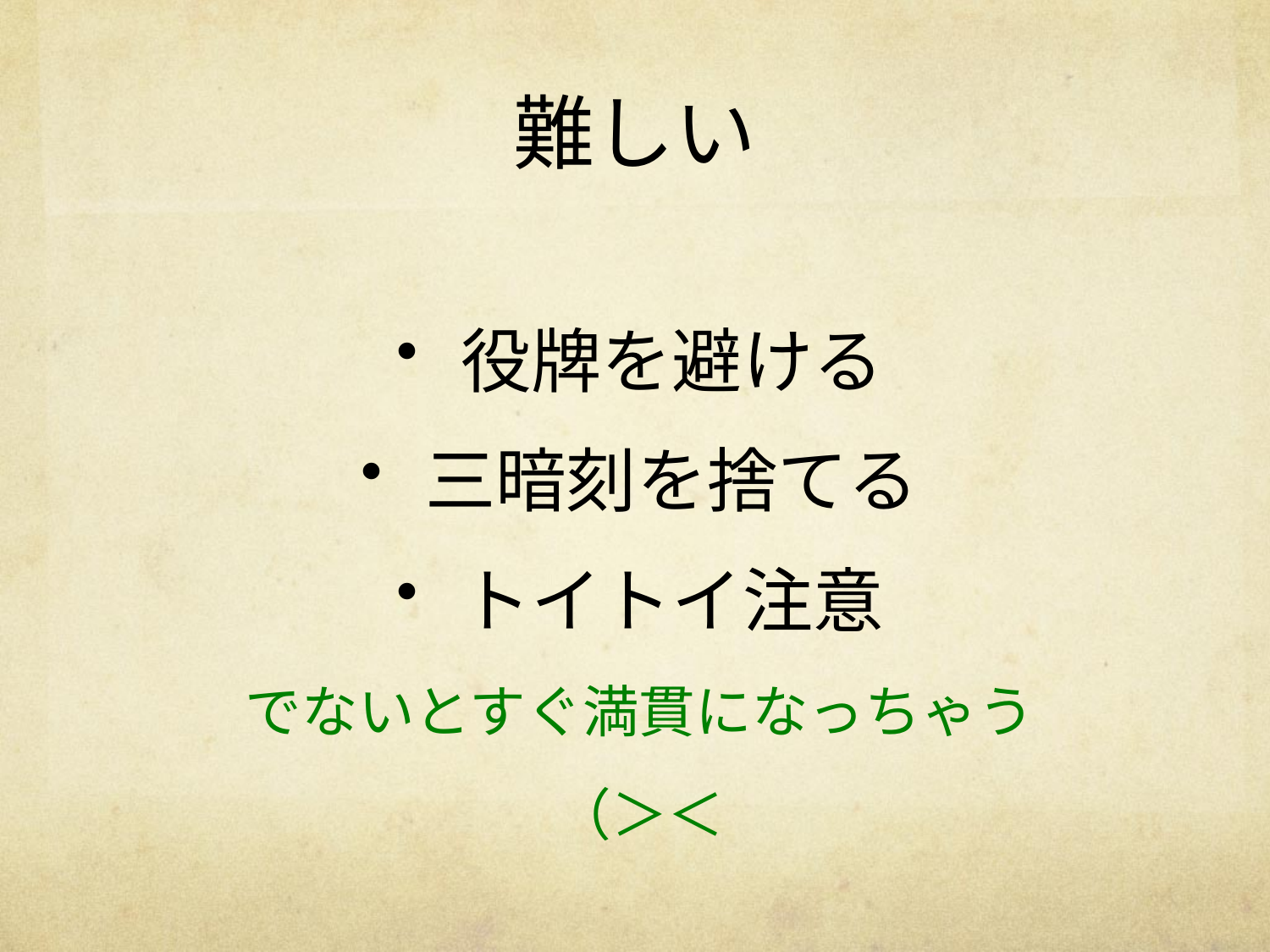

# 難しい

役牌を避ける
三暗刻を捨てる
トイトイ注意
でないとすぐ満貫になっちゃう
（＞＜